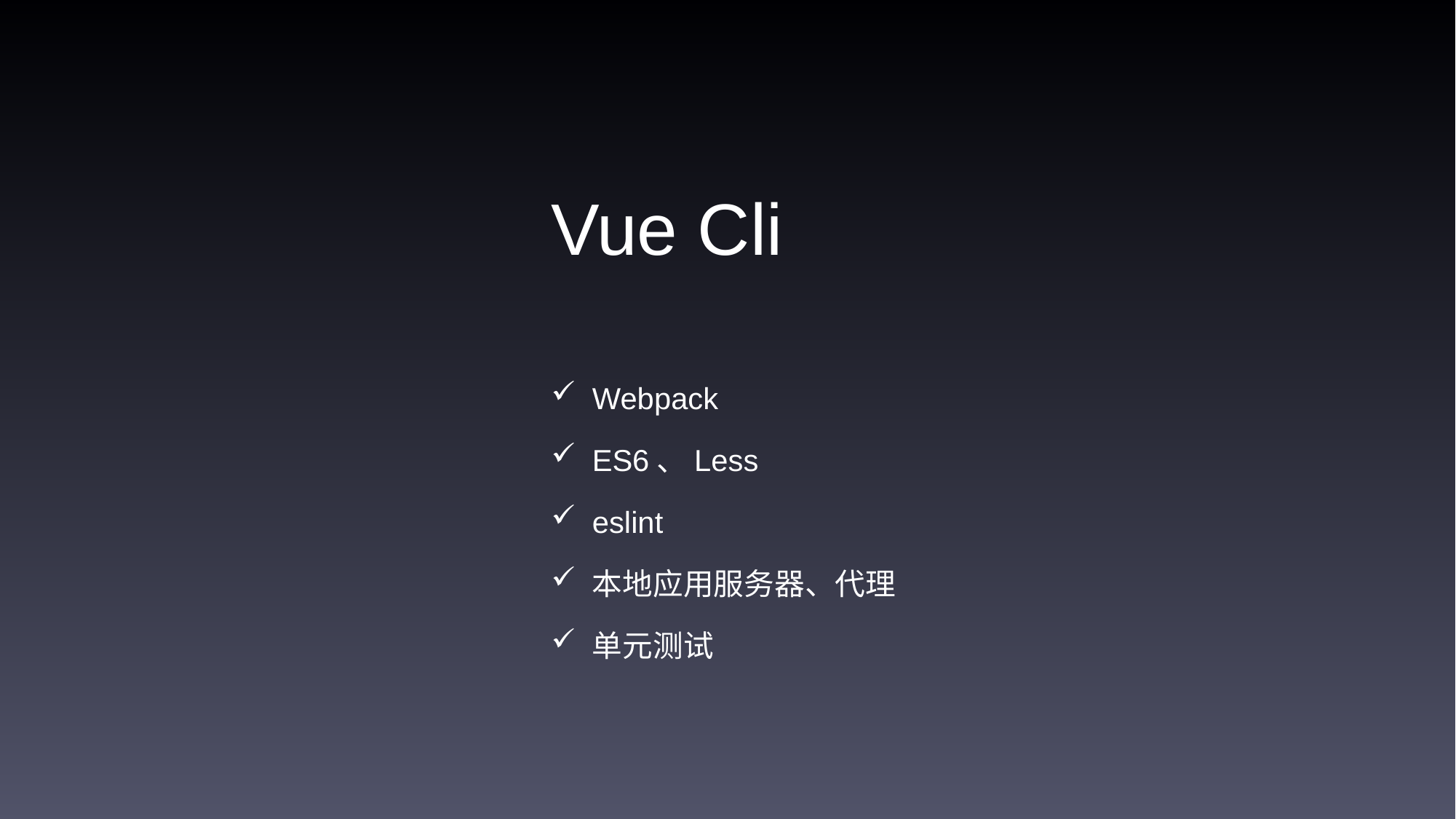

Vue Cli
Webpack
ES6、Less
eslint
本地应用服务器、代理
单元测试